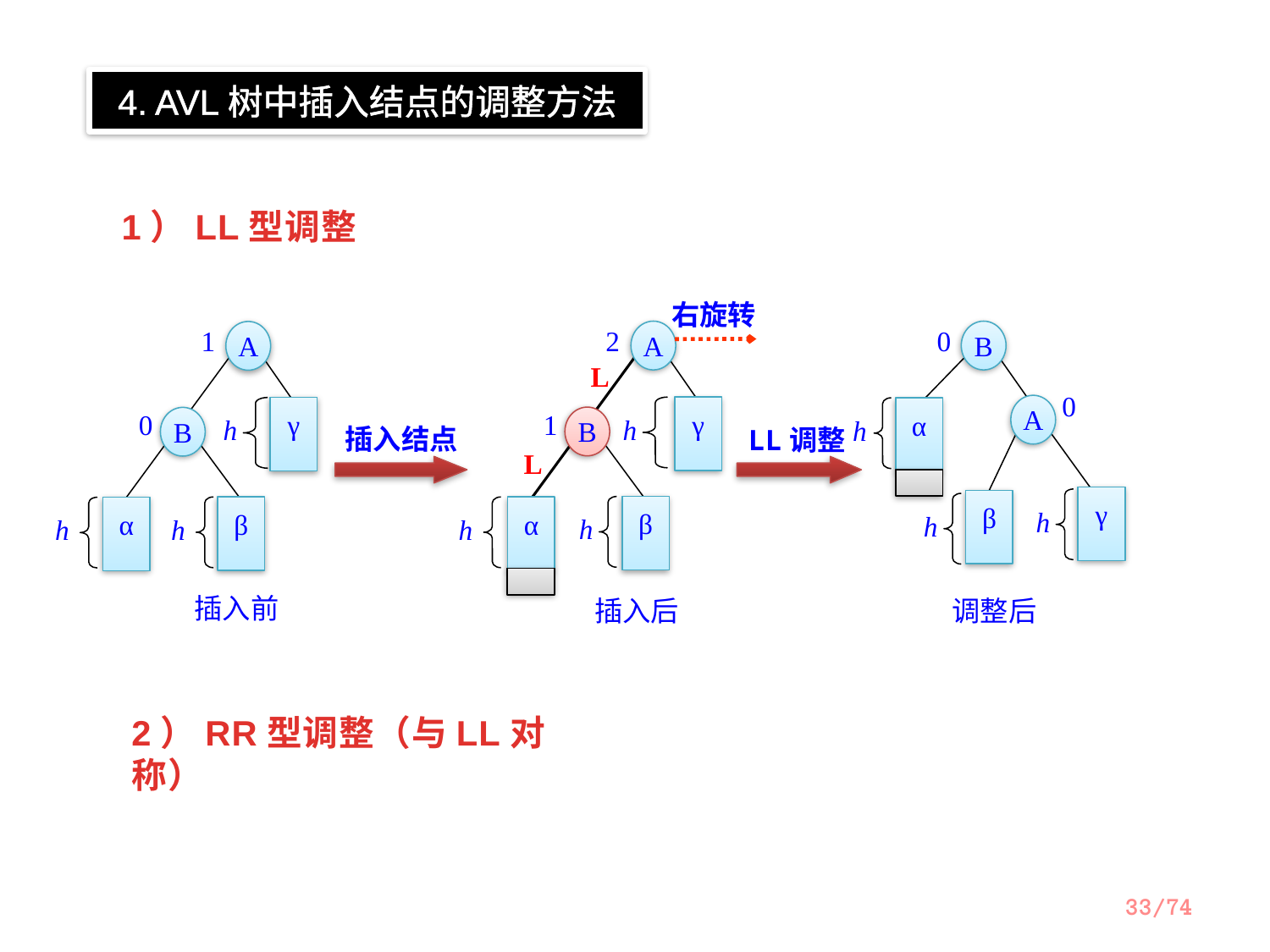

4. AVL树中插入结点的调整方法
1）LL型调整
右旋转
A
B
A
2
0
1

L
0
A

γ

γ

α
1
B
0
B
h
h
h
插入结点
LL调整

L

γ

β

β

β

α

α
h
h
h
h
h
h

插入前
插入后
调整后
2）RR型调整（与LL对称）
33/74